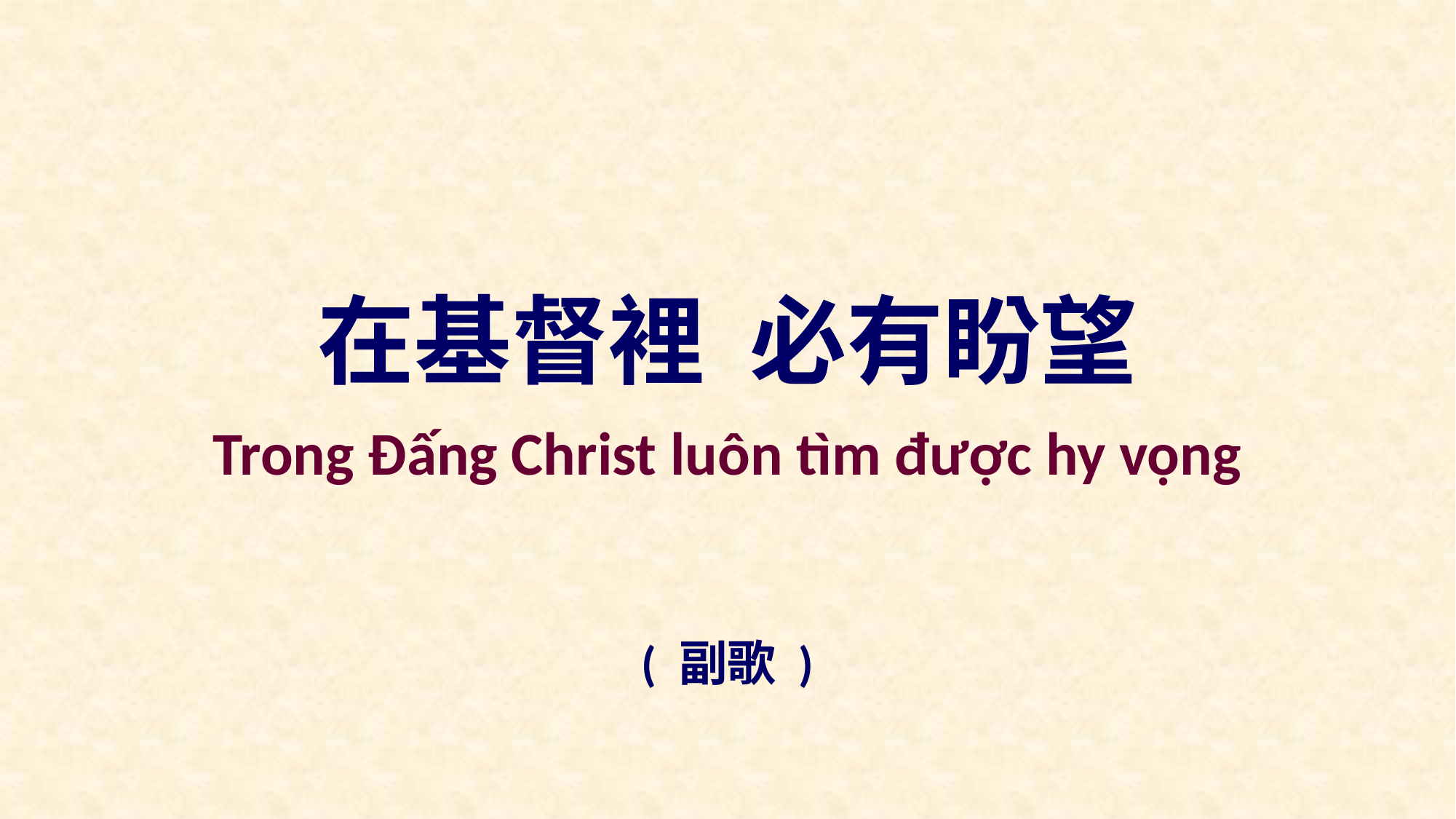

在基督裡  必有盼望
Trong Đấng Christ luôn tìm được hy vọng
( 副歌 )